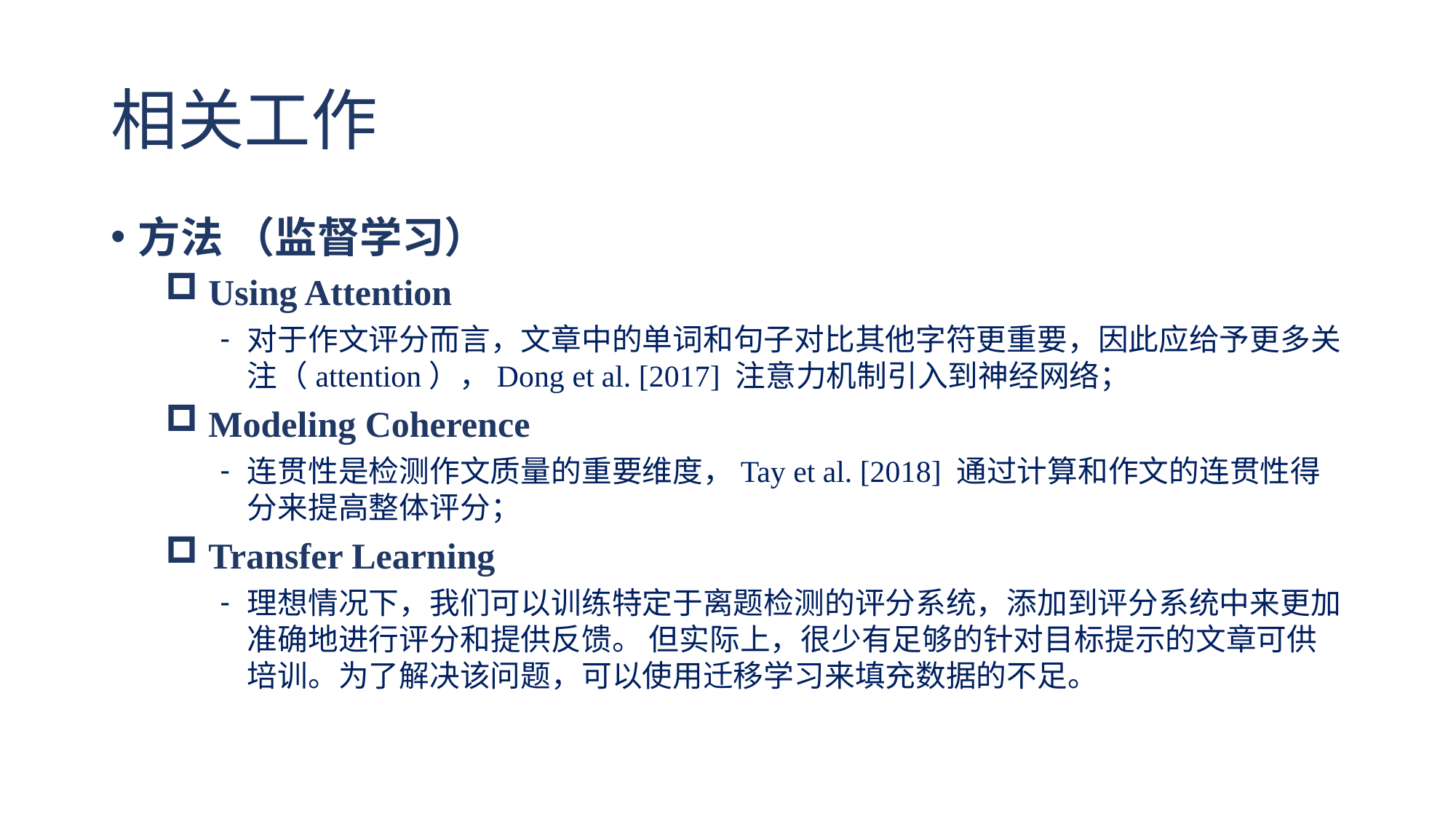

# 相关工作
方法 （监督学习）
 Using Attention
对于作文评分而言，文章中的单词和句子对比其他字符更重要，因此应给予更多关注（attention），Dong et al. [2017] 注意力机制引入到神经网络；
 Modeling Coherence
连贯性是检测作文质量的重要维度，Tay et al. [2018] 通过计算和作文的连贯性得分来提高整体评分；
 Transfer Learning
理想情况下，我们可以训练特定于离题检测的评分系统，添加到评分系统中来更加准确地进行评分和提供反馈。 但实际上，很少有足够的针对目标提示的文章可供培训。为了解决该问题，可以使用迁移学习来填充数据的不足。